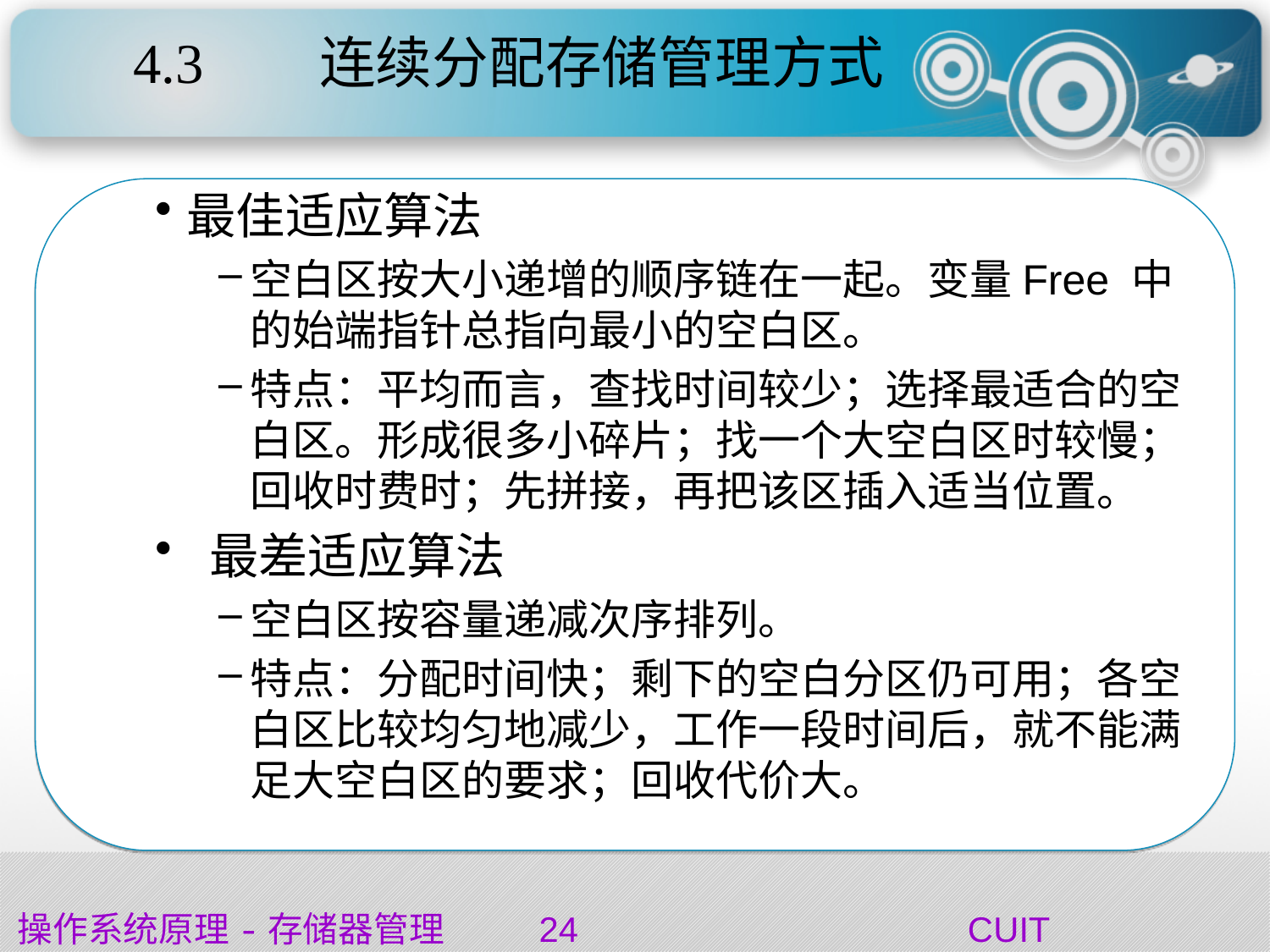

# 4.3   连续分配存储管理方式
最佳适应算法
空白区按大小递增的顺序链在一起。变量Free 中的始端指针总指向最小的空白区。
特点：平均而言，查找时间较少；选择最适合的空白区。形成很多小碎片；找一个大空白区时较慢；回收时费时；先拼接，再把该区插入适当位置。
 最差适应算法
空白区按容量递减次序排列。
特点：分配时间快；剩下的空白分区仍可用；各空白区比较均匀地减少，工作一段时间后，就不能满足大空白区的要求；回收代价大。